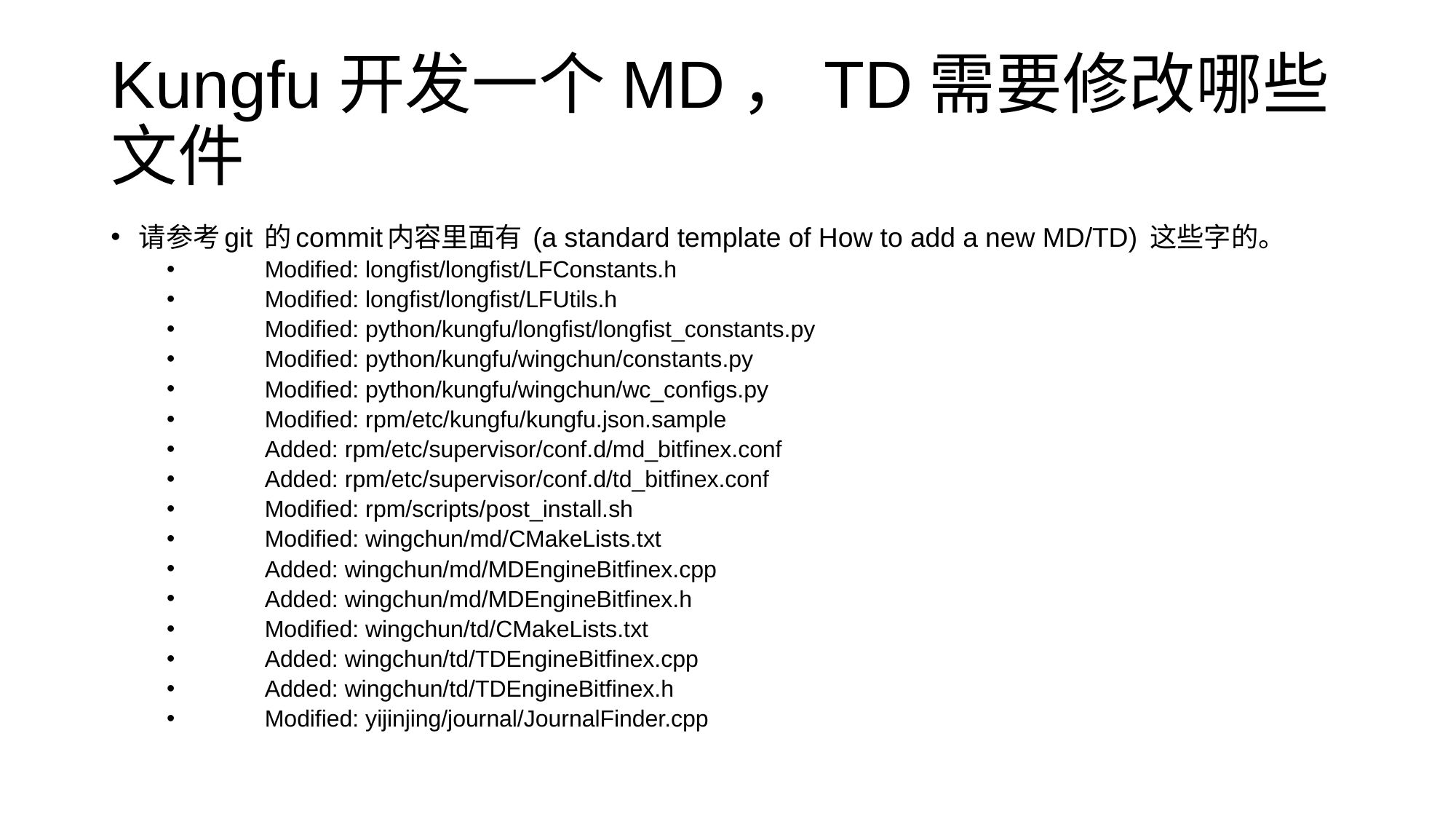

# Kungfu开发一个MD，TD需要修改哪些文件
请参考git 的commit内容里面有 (a standard template of How to add a new MD/TD) 这些字的。
	Modified: longfist/longfist/LFConstants.h
	Modified: longfist/longfist/LFUtils.h
	Modified: python/kungfu/longfist/longfist_constants.py
	Modified: python/kungfu/wingchun/constants.py
	Modified: python/kungfu/wingchun/wc_configs.py
	Modified: rpm/etc/kungfu/kungfu.json.sample
	Added: rpm/etc/supervisor/conf.d/md_bitfinex.conf
	Added: rpm/etc/supervisor/conf.d/td_bitfinex.conf
	Modified: rpm/scripts/post_install.sh
	Modified: wingchun/md/CMakeLists.txt
	Added: wingchun/md/MDEngineBitfinex.cpp
	Added: wingchun/md/MDEngineBitfinex.h
	Modified: wingchun/td/CMakeLists.txt
	Added: wingchun/td/TDEngineBitfinex.cpp
	Added: wingchun/td/TDEngineBitfinex.h
	Modified: yijinjing/journal/JournalFinder.cpp